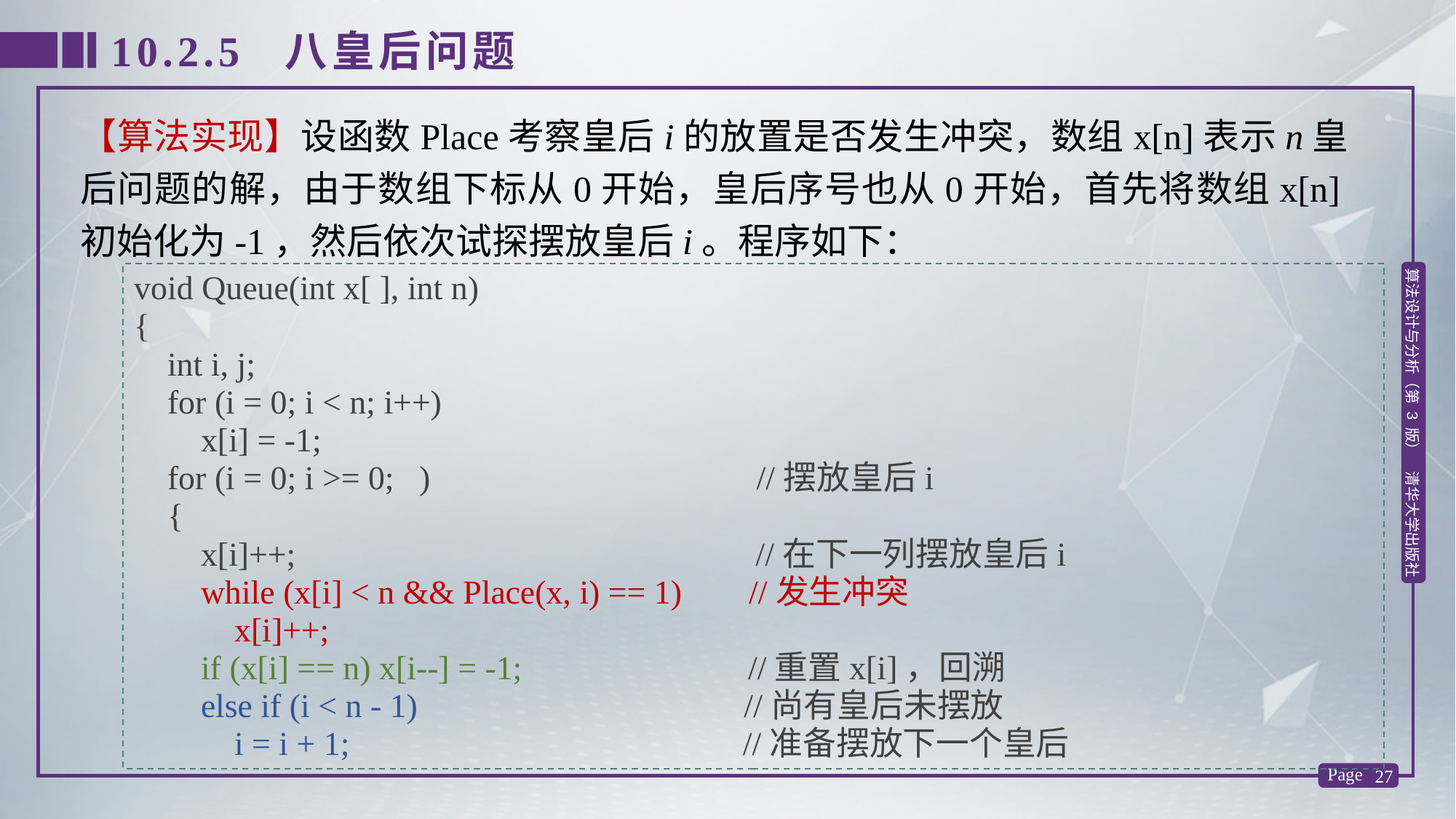

10.2.5  八皇后问题
【算法实现】设函数Place考察皇后i的放置是否发生冲突，数组x[n]表示n皇后问题的解，由于数组下标从0开始，皇后序号也从0开始，首先将数组x[n]初始化为-1，然后依次试探摆放皇后i。程序如下：
void Queue(int x[ ], int n)
{
    int i, j;
    for (i = 0; i < n; i++)
        x[i] = -1;
    for (i = 0; i >= 0;   )                                       //摆放皇后i
    {
        x[i]++;                                                       //在下一列摆放皇后i
        while (x[i] < n && Place(x, i) == 1)        //发生冲突
            x[i]++;
        if (x[i] == n) x[i--] = -1;                           //重置x[i]，回溯
        else if (i < n - 1)                                       //尚有皇后未摆放
            i = i + 1;                                               //准备摆放下一个皇后